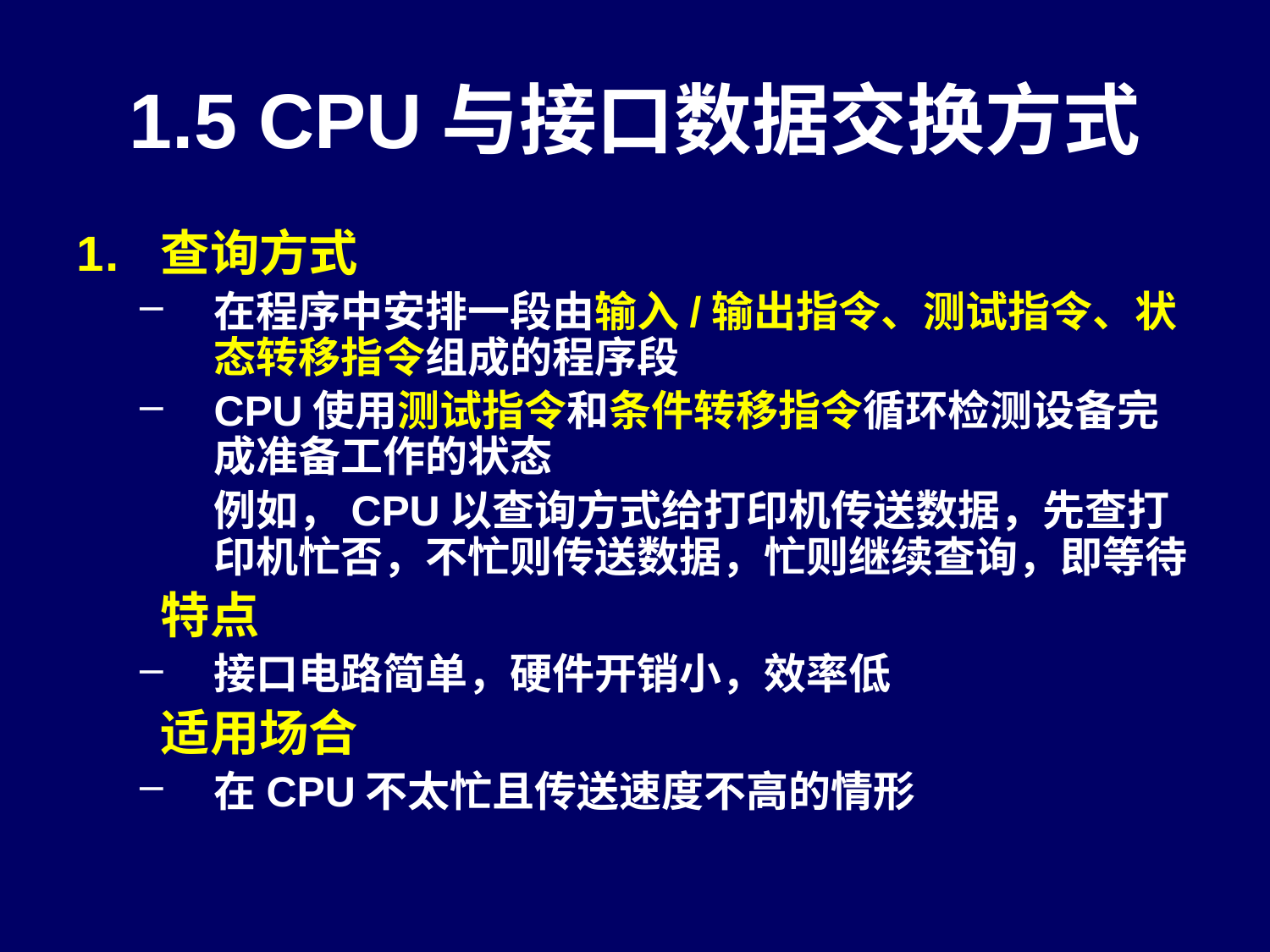

# 1.5 CPU与接口数据交换方式
查询方式
在程序中安排一段由输入/输出指令、测试指令、状态转移指令组成的程序段
CPU使用测试指令和条件转移指令循环检测设备完成准备工作的状态
	例如，CPU以查询方式给打印机传送数据，先查打印机忙否，不忙则传送数据，忙则继续查询，即等待
	特点
接口电路简单，硬件开销小，效率低
	适用场合
在CPU不太忙且传送速度不高的情形